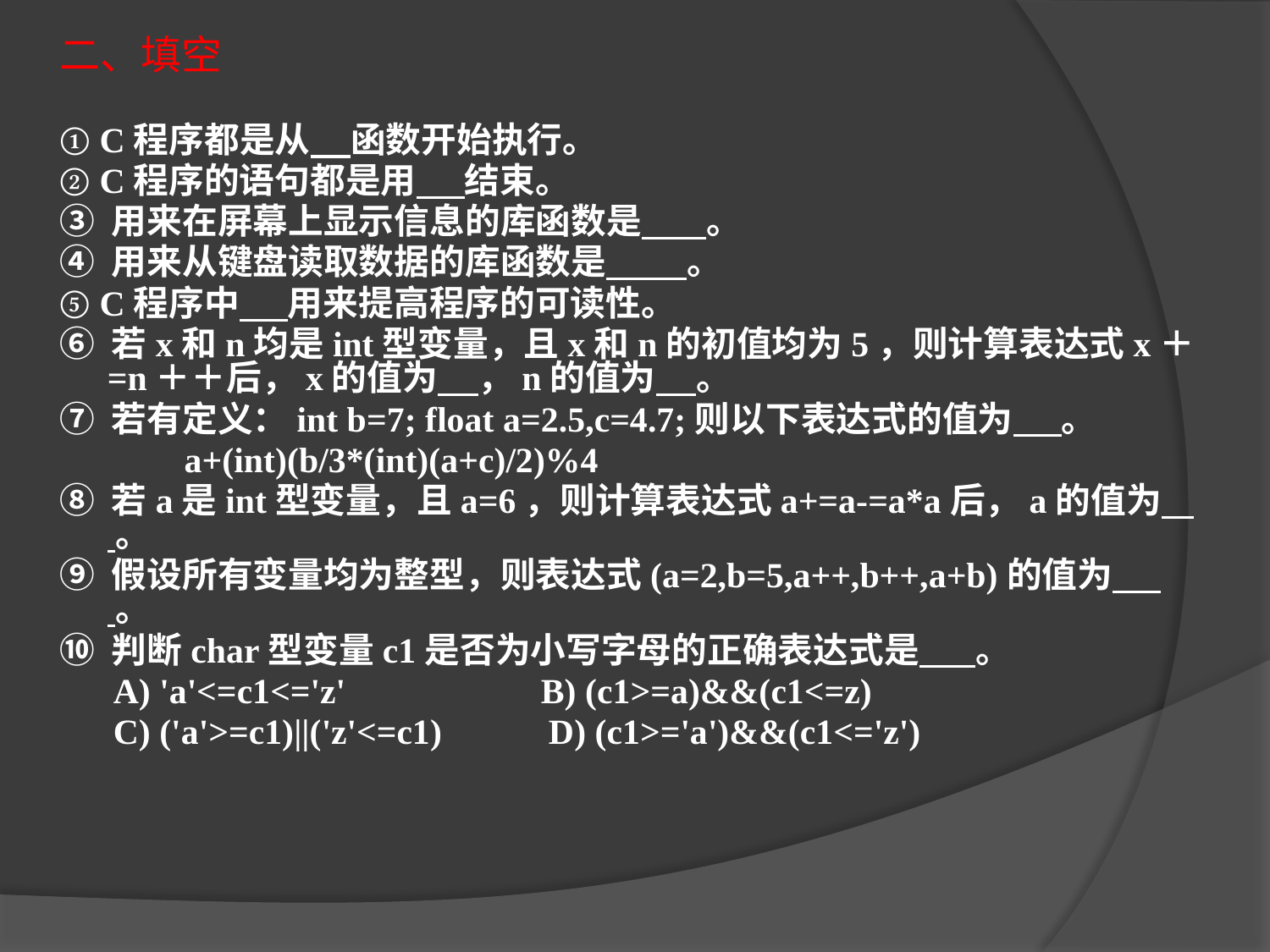

二、填空

① C程序都是从     函数开始执行。
② C程序的语句都是用      结束。
③ 用来在屏幕上显示信息的库函数是        。
④ 用来从键盘读取数据的库函数是          。
⑤ C程序中      用来提高程序的可读性。
⑥ 若x和n均是int型变量，且x和n的初值均为5，则计算表达式x＋=n＋＋后，x的值为     ，n的值为     。
⑦ 若有定义：int b=7; float a=2.5,c=4.7;则以下表达式的值为      。
              a+(int)(b/3*(int)(a+c)/2)%4
⑧ 若a是int型变量，且a=6，则计算表达式a+=a-=a*a后，a的值为      。
⑨ 假设所有变量均为整型，则表达式(a=2,b=5,a++,b++,a+b)的值为        。
⑩ 判断char型变量c1是否为小写字母的正确表达式是       。
      A) 'a'<=c1<='z'                      B) (c1>=a)&&(c1<=z)
      C) ('a'>=c1)||('z'<=c1)            D) (c1>='a')&&(c1<='z')